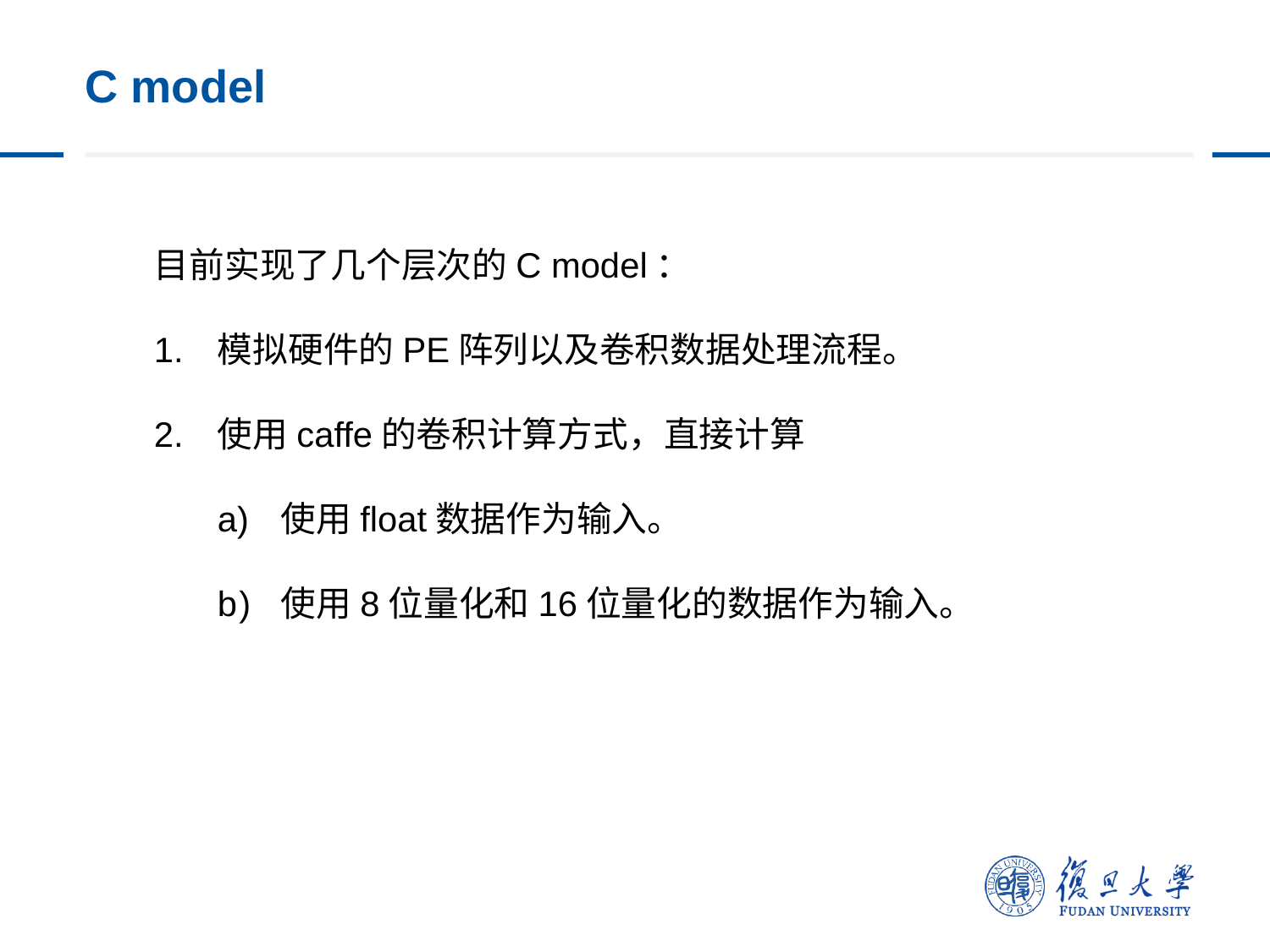

# C model
目前实现了几个层次的C model：

模拟硬件的PE阵列以及卷积数据处理流程。

使用caffe的卷积计算方式，直接计算

使用float数据作为输入。

使用8位量化和16位量化的数据作为输入。